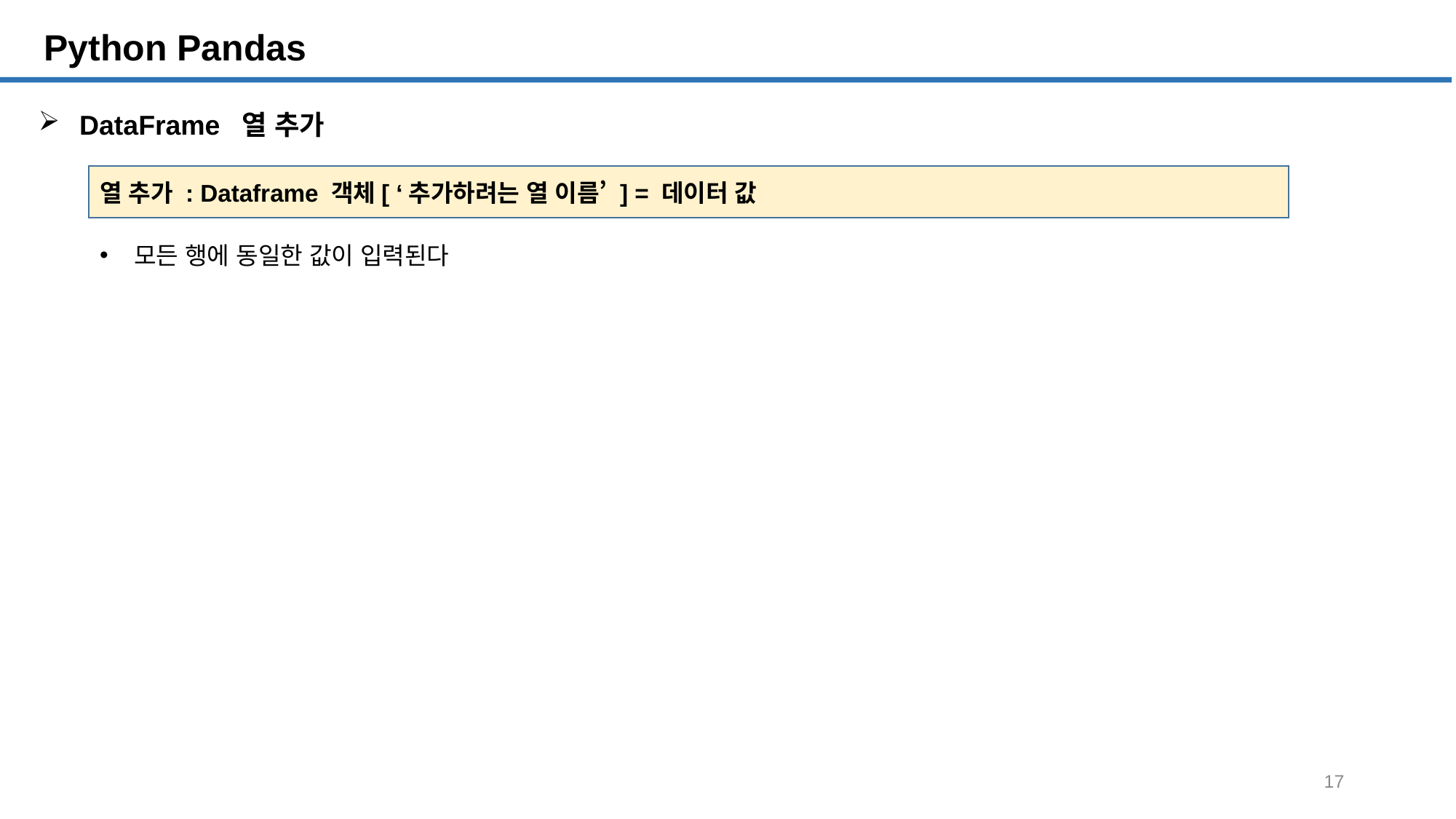

SQL 튜닝 개요
# Python Pandas

DataFrame  열 추가
열 추가 : Dataframe 객체[ ‘추가하려는 열 이름’ ] = 데이터 값
모든 행에 동일한 값이 입력된다
17